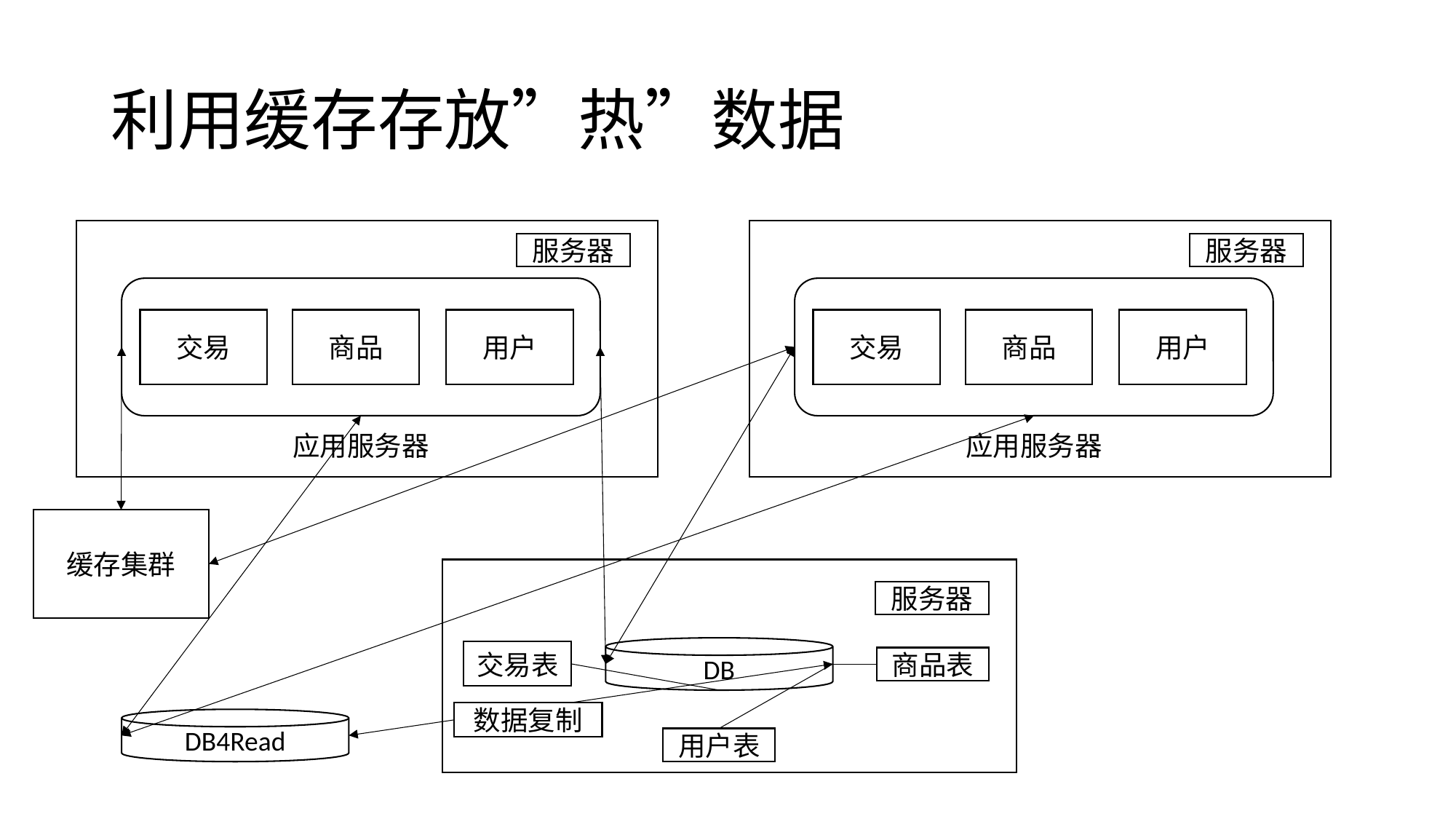

# 利用缓存存放”热”数据

服务器
服务器

应用服务器

应用服务器
交易
商品
用户
交易
商品
用户
缓存集群

服务器
DB
交易表
商品表
数据复制
DB4Read
用户表